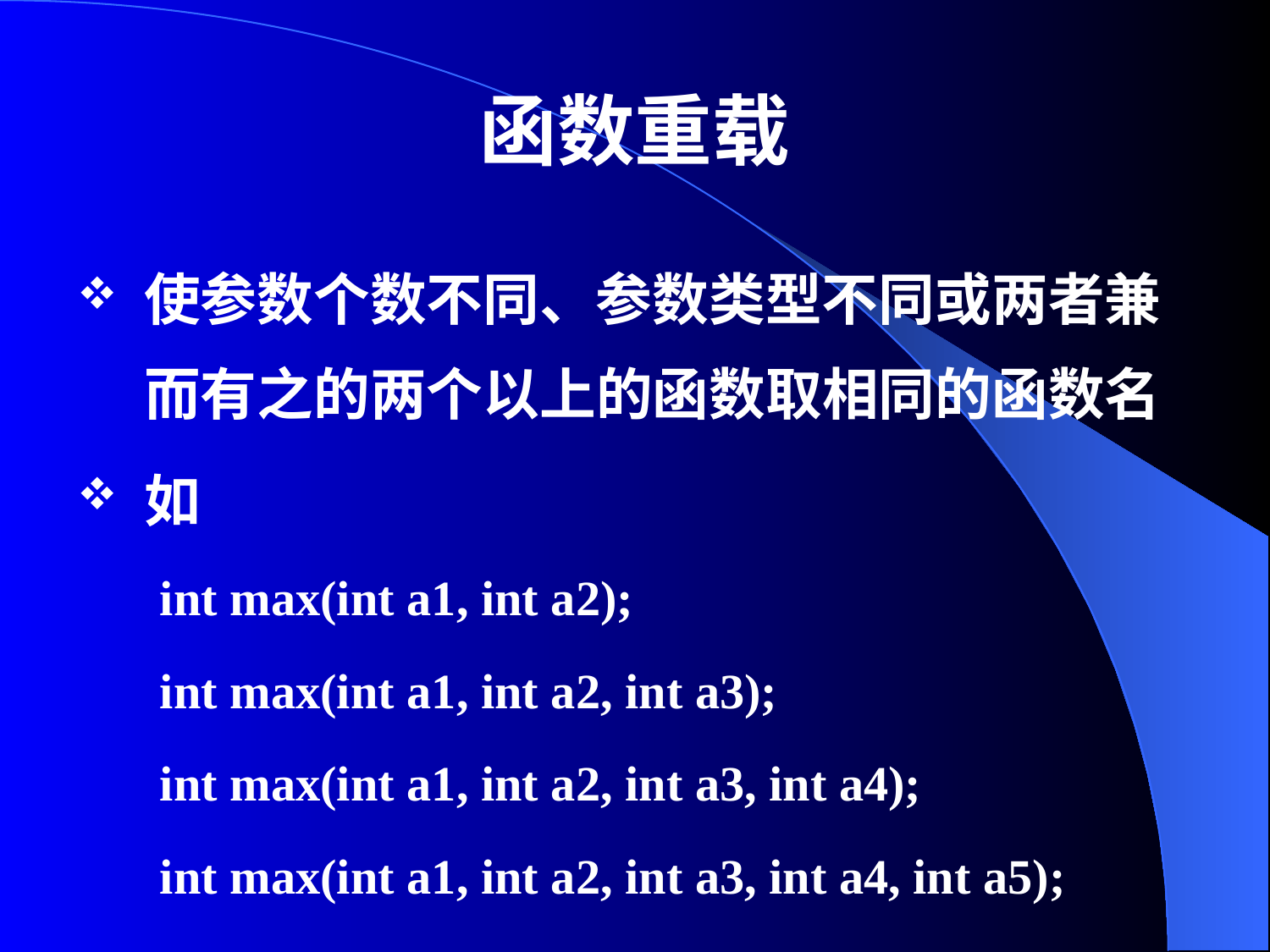

# 函数重载
使参数个数不同、参数类型不同或两者兼而有之的两个以上的函数取相同的函数名
如
int max(int a1, int a2);
int max(int a1, int a2, int a3);
int max(int a1, int a2, int a3, int a4);
int max(int a1, int a2, int a3, int a4, int a5);